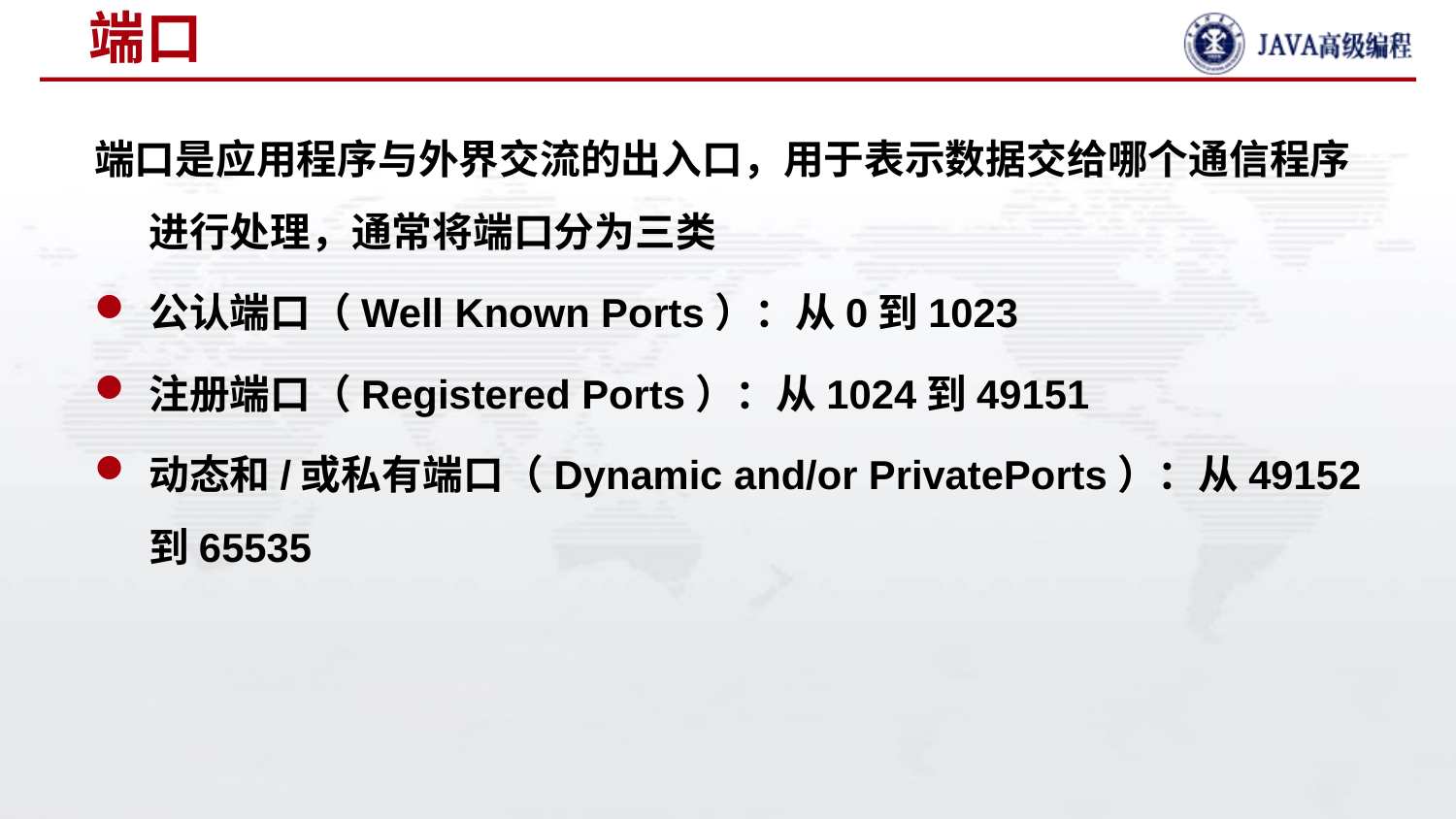

# 端口
端口是应用程序与外界交流的出入口，用于表示数据交给哪个通信程序进行处理，通常将端口分为三类
公认端口（Well Known Ports）：从0到1023
注册端口（Registered Ports）：从1024到49151
动态和/或私有端口（Dynamic and/or PrivatePorts）：从49152到65535